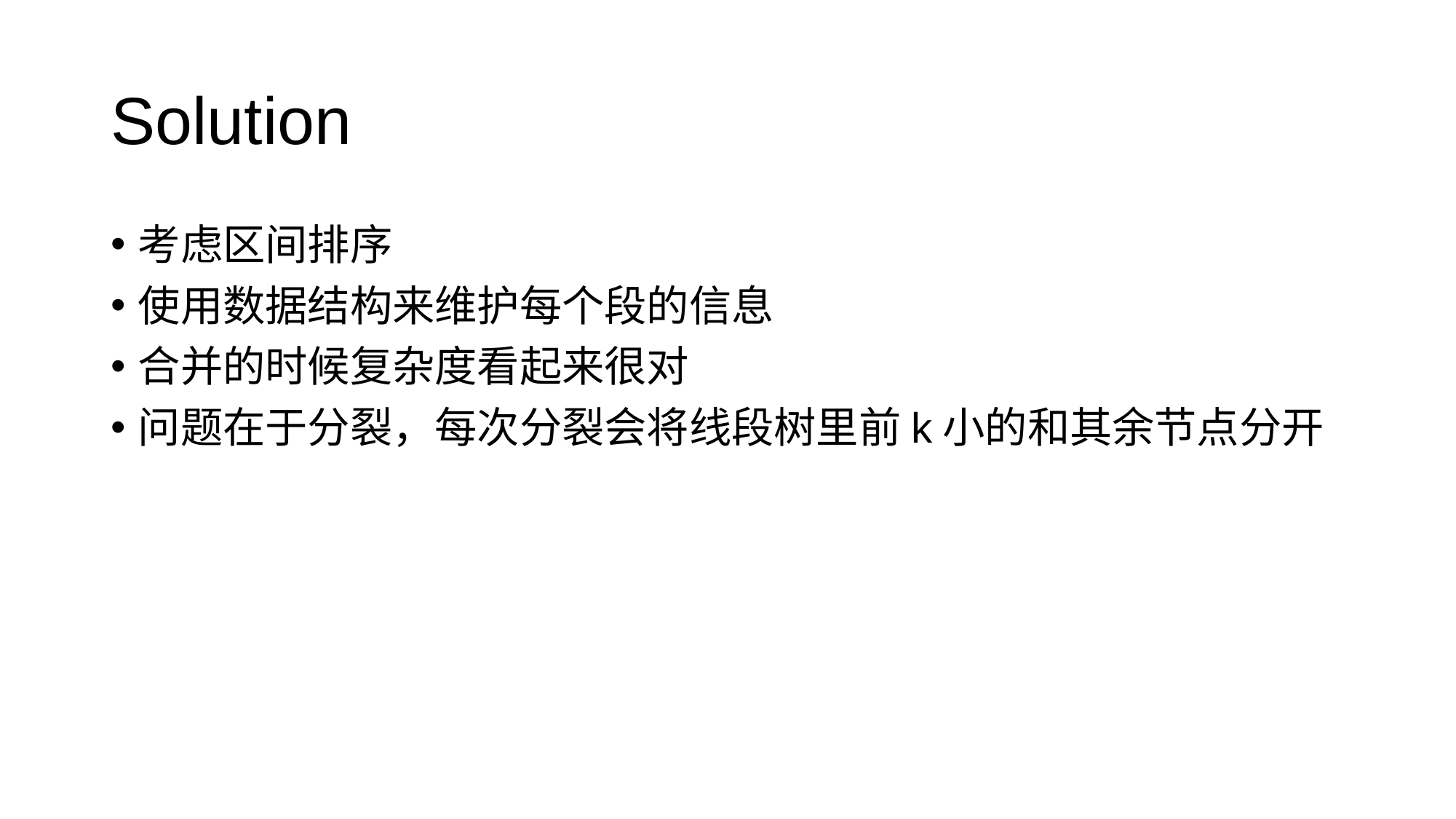

# Solution
考虑区间排序
使用数据结构来维护每个段的信息
合并的时候复杂度看起来很对
问题在于分裂，每次分裂会将线段树里前k小的和其余节点分开